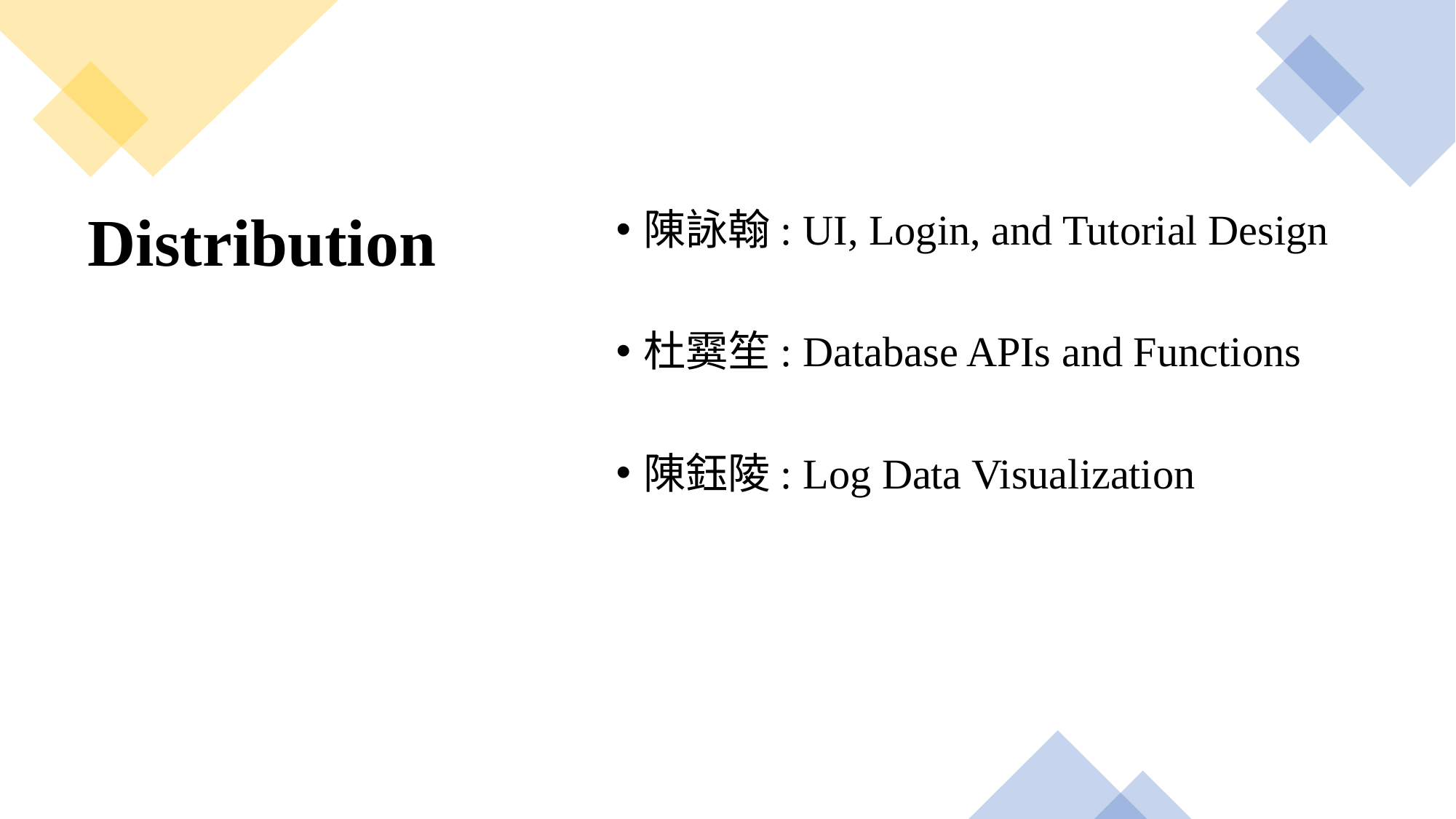

陳詠翰: UI, Login, and Tutorial Design

杜霙笙: Database APIs and Functions

陳鈺陵: Log Data Visualization

# Distribution